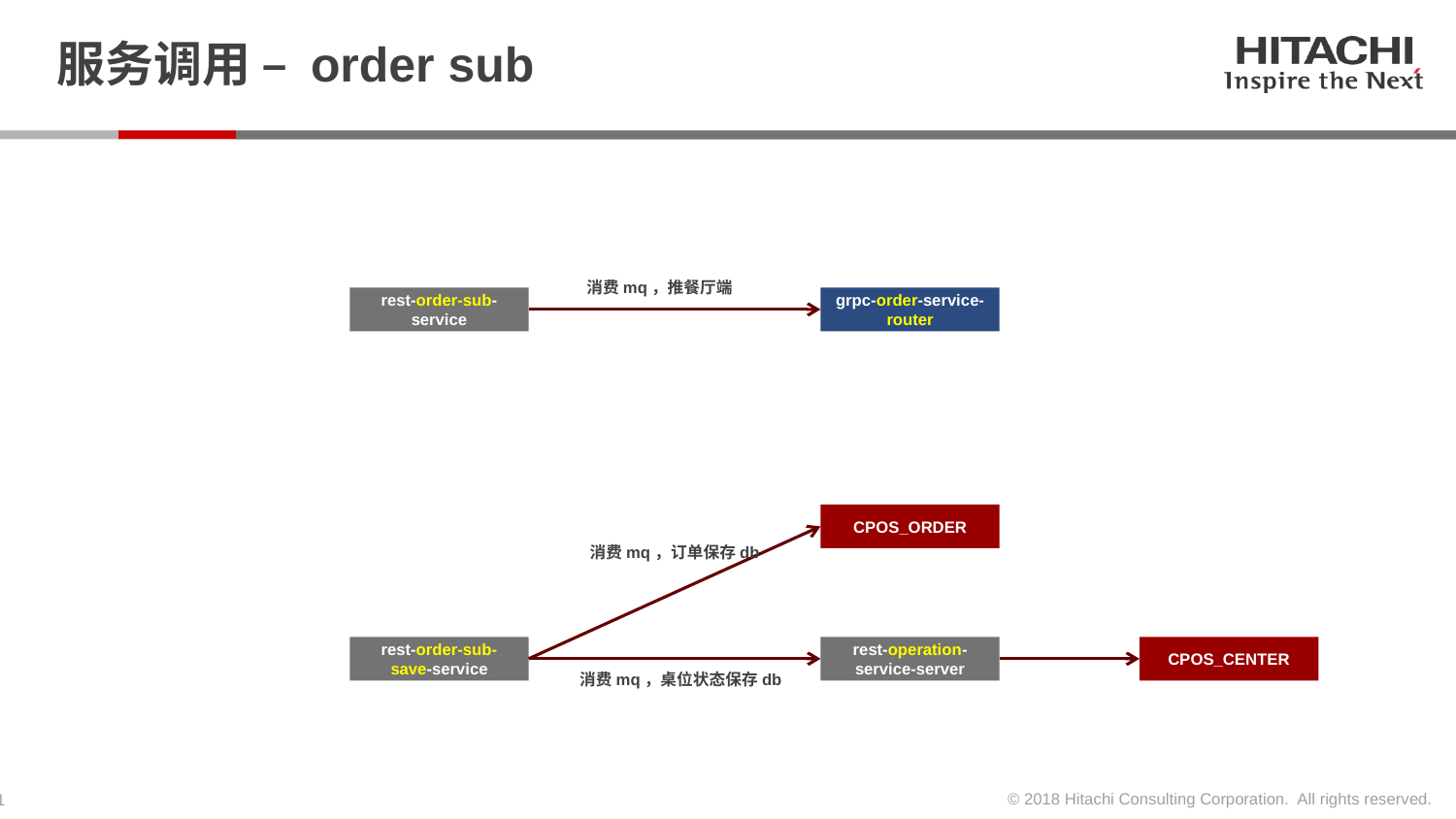

# 服务调用 – order sub
消费mq，推餐厅端
rest-order-sub-service
grpc-order-service-router
CPOS_ORDER
消费mq，订单保存db
rest-order-sub-save-service
rest-operation-service-server
CPOS_CENTER
消费mq，桌位状态保存db